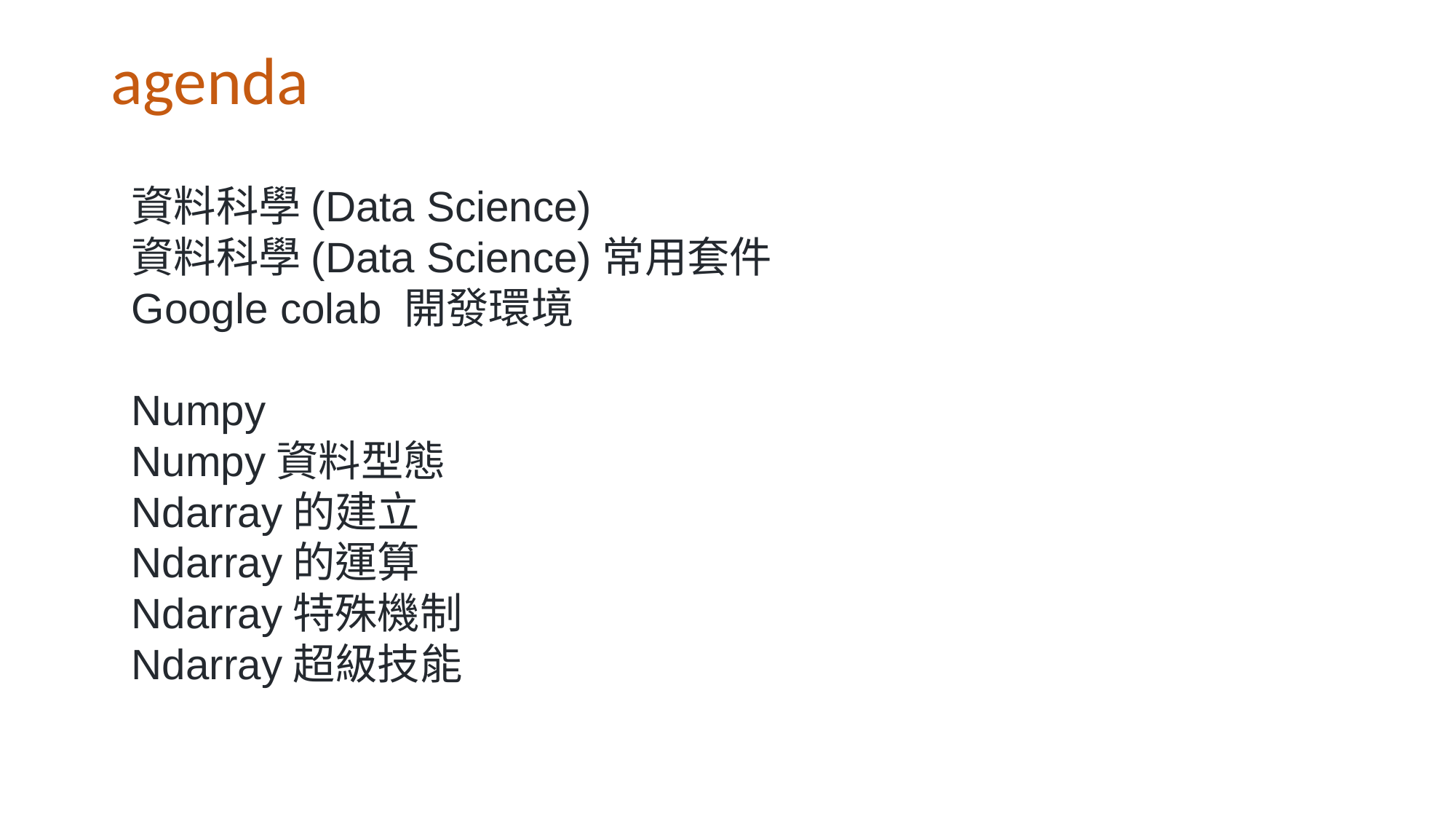

# agenda
資料科學(Data Science)
資料科學(Data Science)常用套件
Google colab 開發環境

Numpy
Numpy資料型態
Ndarray的建立
Ndarray的運算
Ndarray特殊機制
Ndarray超級技能